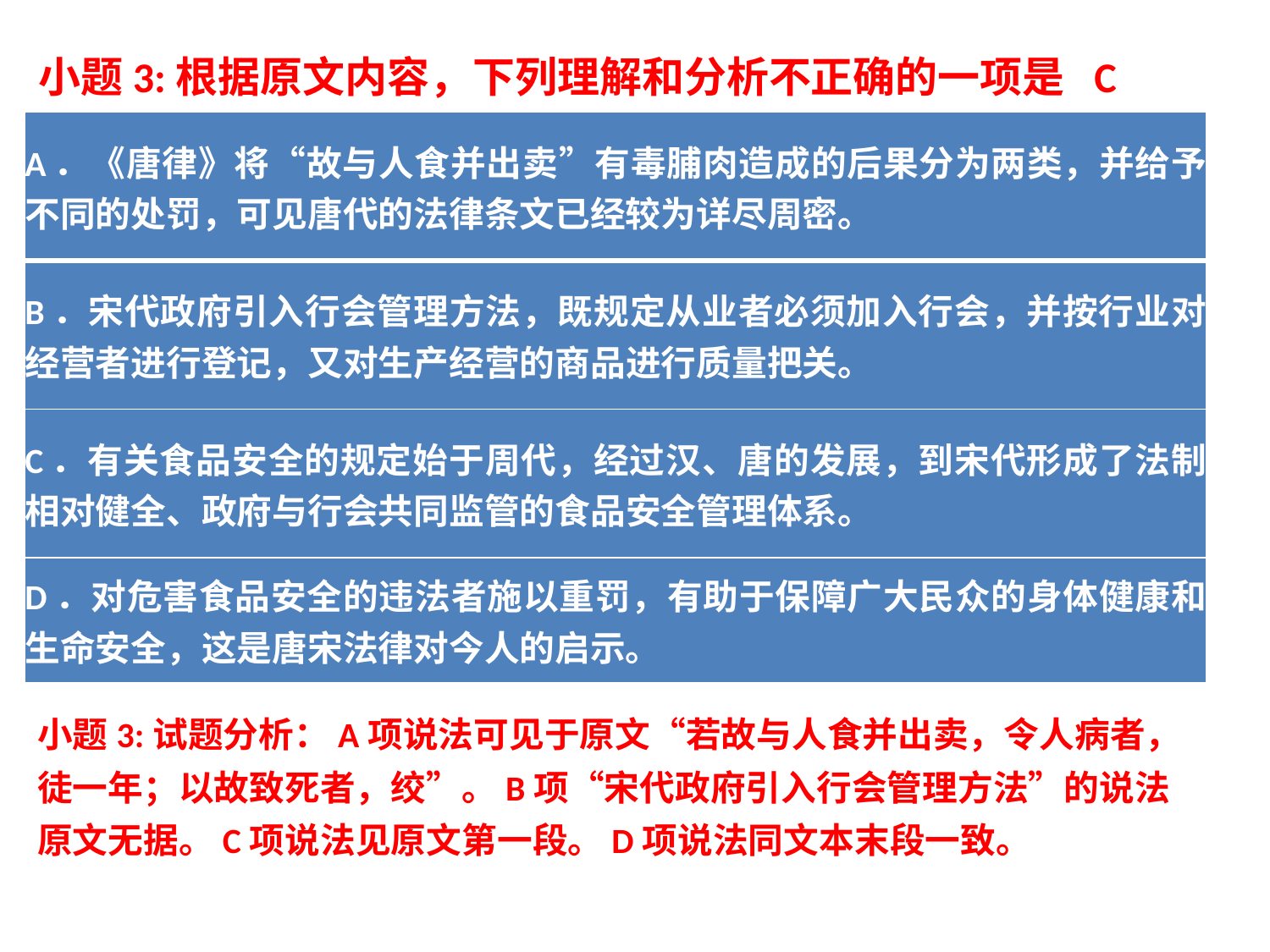

小题3:根据原文内容，下列理解和分析不正确的一项是  C
| A．《唐律》将“故与人食并出卖”有毒脯肉造成的后果分为两类，并给予不同的处罚，可见唐代的法律条文已经较为详尽周密。 |
| --- |
| B．宋代政府引入行会管理方法，既规定从业者必须加入行会，并按行业对经营者进行登记，又对生产经营的商品进行质量把关。 |
| C．有关食品安全的规定始于周代，经过汉、唐的发展，到宋代形成了法制相对健全、政府与行会共同监管的食品安全管理体系。 |
| D．对危害食品安全的违法者施以重罚，有助于保障广大民众的身体健康和生命安全，这是唐宋法律对今人的启示。 |
小题3:试题分析：A项说法可见于原文“若故与人食并出卖，令人病者，徒一年；以故致死者，绞”。B项“宋代政府引入行会管理方法”的说法原文无据。C项说法见原文第一段。D项说法同文本末段一致。